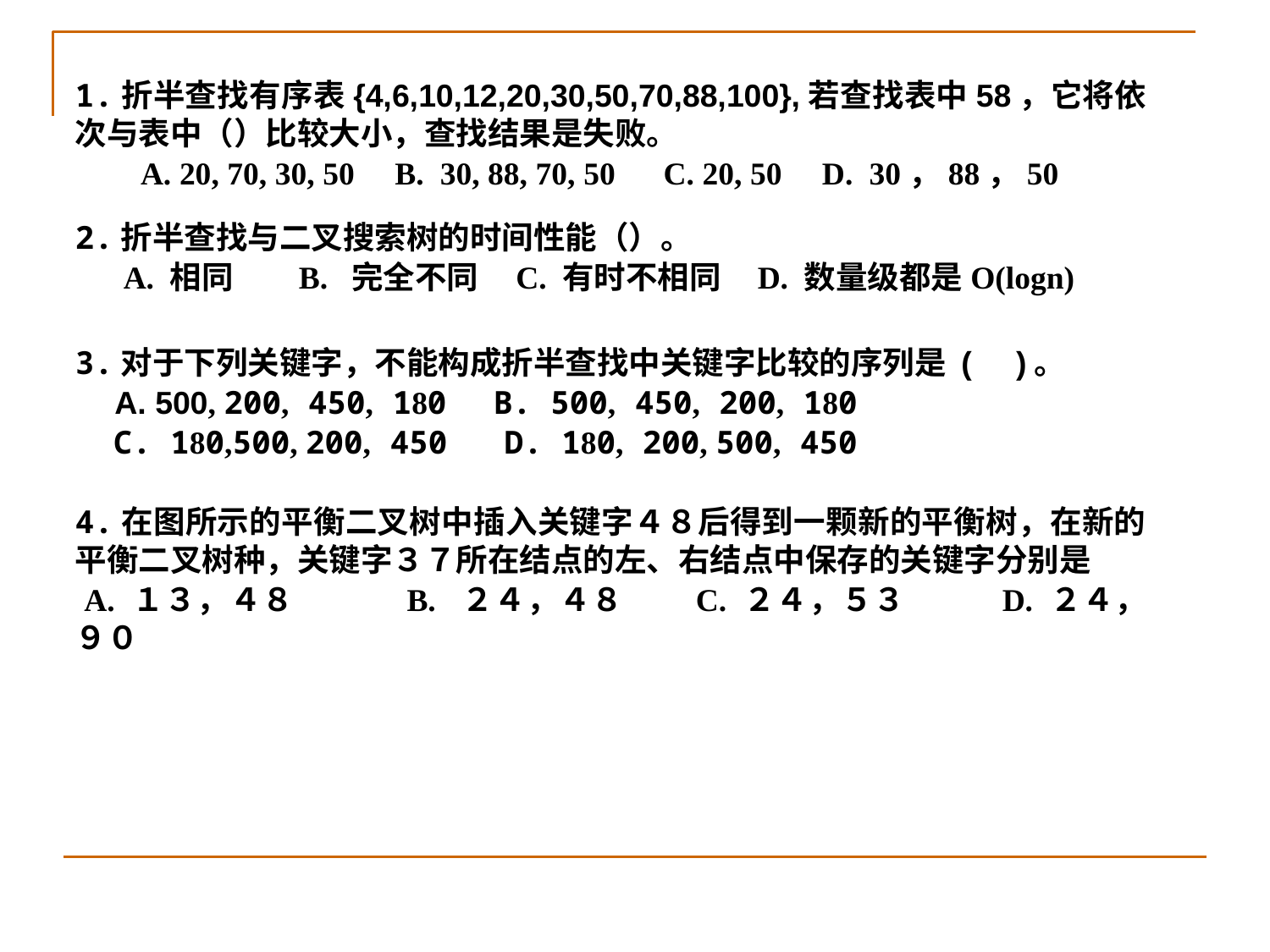

1.折半查找有序表{4,6,10,12,20,30,50,70,88,100},若查找表中58，它将依次与表中（）比较大小，查找结果是失败。
    A. 20, 70, 30, 50     B.  30, 88, 70, 50      C. 20, 50     D.  30，88，50

2.折半查找与二叉搜索树的时间性能（）。
      A. 相同        B.  完全不同    C. 有时不相同    D. 数量级都是O(logn)

3.对于下列关键字，不能构成折半查找中关键字比较的序列是 (     )。
　A. 500, 200, 450, 180　B. 500, 450, 200, 180
  C. 180,500, 200, 450   D. 180, 200, 500, 450

4.在图所示的平衡二叉树中插入关键字４８后得到一颗新的平衡树，在新的平衡二叉树种，关键字３７所在结点的左、右结点中保存的关键字分别是
 A. １３，４８     　　B.  ２４，４８　    C. ２４，５３   　　D. ２４，９０